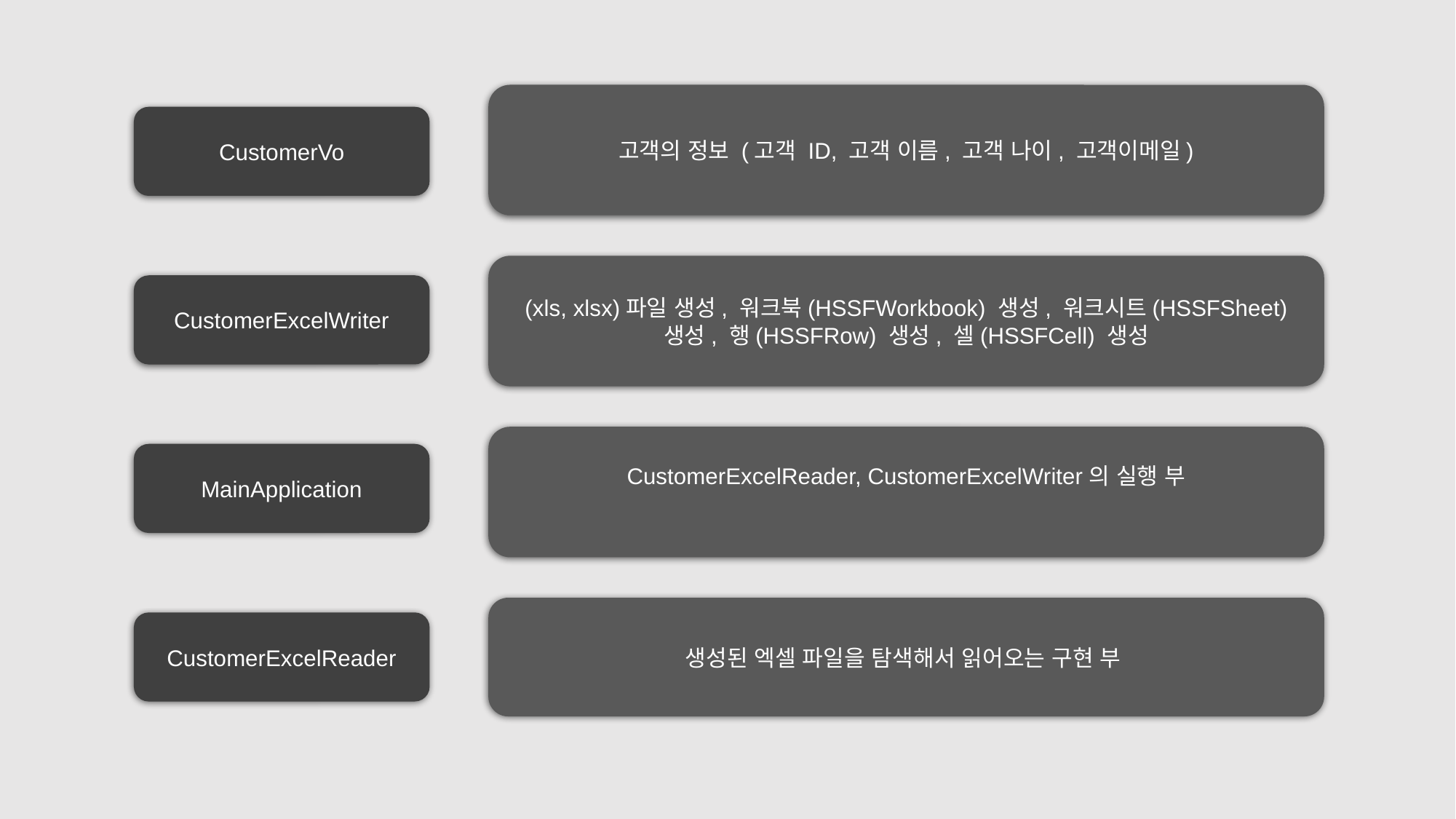

고객의 정보 (고객 ID, 고객 이름, 고객 나이, 고객이메일)
CustomerVo
(xls, xlsx)파일 생성, 워크북(HSSFWorkbook) 생성, 워크시트(HSSFSheet) 생성, 행(HSSFRow) 생성, 셀(HSSFCell) 생성
CustomerExcelWriter
CustomerExcelReader, CustomerExcelWriter의 실행 부

MainApplication
생성된 엑셀 파일을 탐색해서 읽어오는 구현 부
CustomerExcelReader